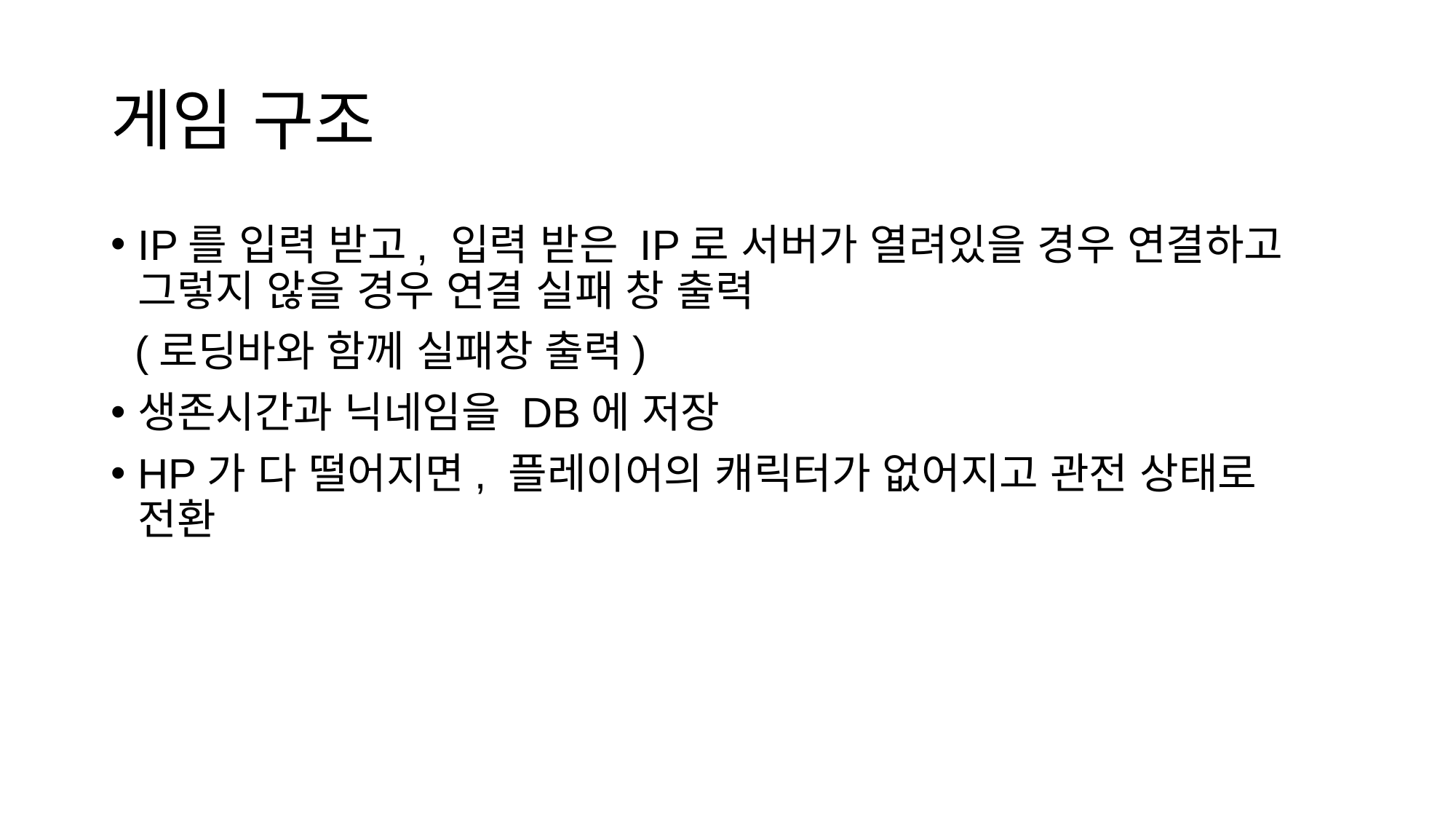

# 게임 구조
IP를 입력 받고, 입력 받은 IP로 서버가 열려있을 경우 연결하고 그렇지 않을 경우 연결 실패 창 출력
  (로딩바와 함께 실패창 출력)
생존시간과 닉네임을 DB에 저장
HP가 다 떨어지면, 플레이어의 캐릭터가 없어지고 관전 상태로 전환